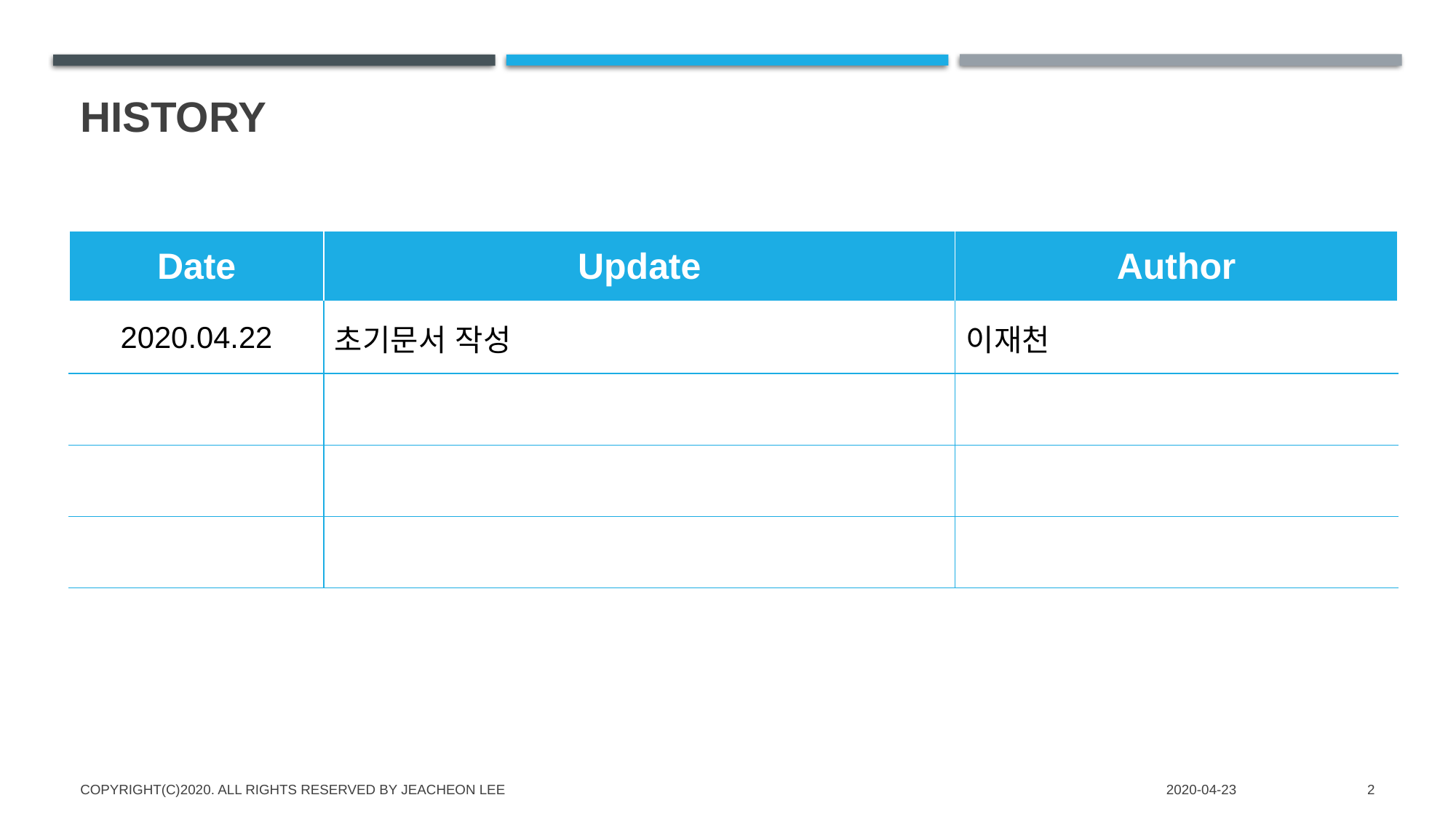

# HISTORY
| Date | Update | Author |
| --- | --- | --- |
| 2020.04.22 | 초기문서 작성 | 이재천 |
|  |  |  |
|  |  |  |
|  |  |  |
Copyright(c)2020. All rights reserved by JeaCheon LEE
2020-04-23
2